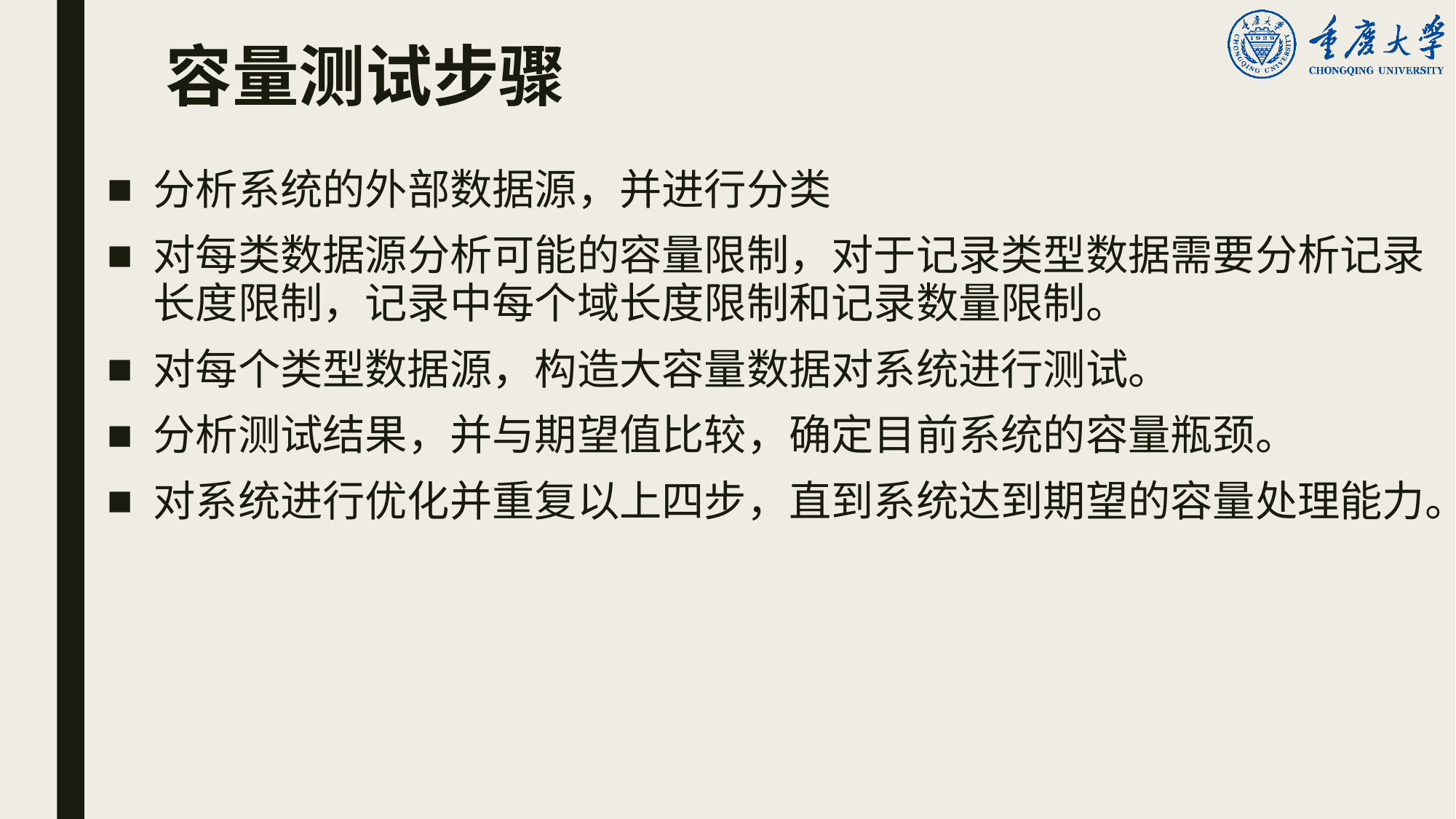

# 容量测试步骤
分析系统的外部数据源，并进行分类
对每类数据源分析可能的容量限制，对于记录类型数据需要分析记录长度限制，记录中每个域长度限制和记录数量限制。
对每个类型数据源，构造大容量数据对系统进行测试。
分析测试结果，并与期望值比较，确定目前系统的容量瓶颈。
对系统进行优化并重复以上四步，直到系统达到期望的容量处理能力。